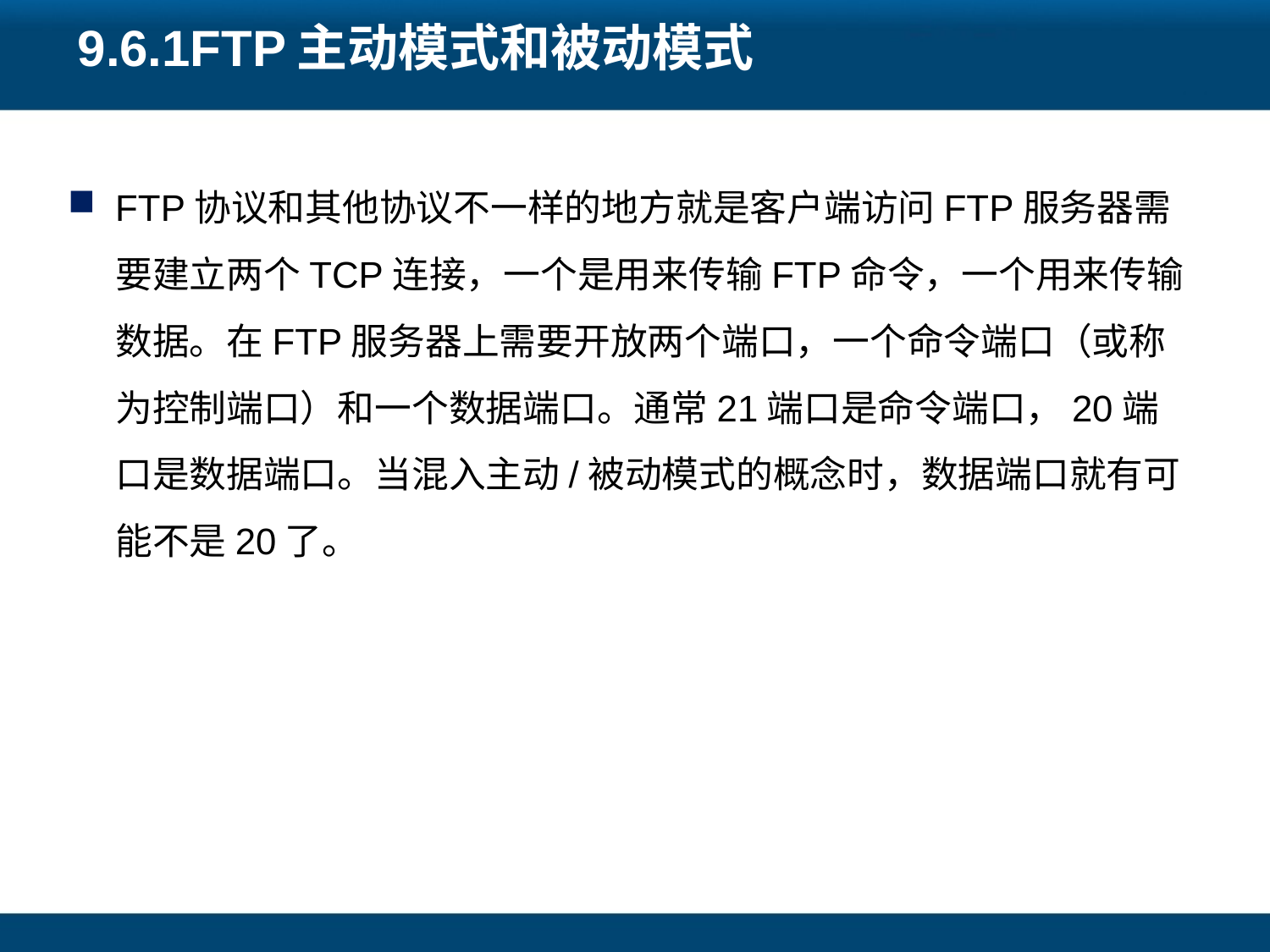

# 9.6.1FTP主动模式和被动模式
FTP协议和其他协议不一样的地方就是客户端访问FTP服务器需要建立两个TCP连接，一个是用来传输FTP命令，一个用来传输数据。在FTP服务器上需要开放两个端口，一个命令端口（或称为控制端口）和一个数据端口。通常21端口是命令端口，20端口是数据端口。当混入主动/被动模式的概念时，数据端口就有可能不是20了。